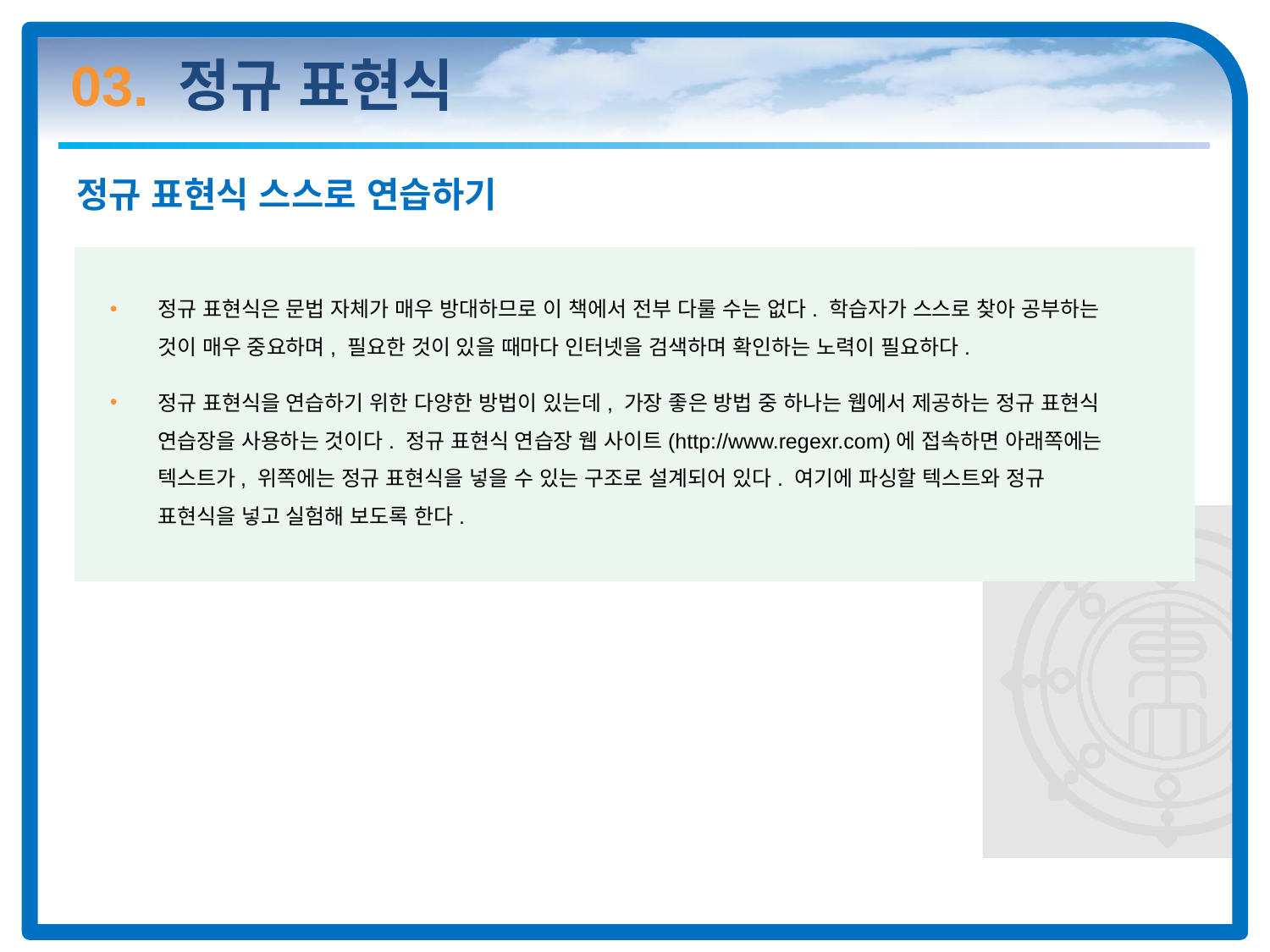

# 03. 정규 표현식
정규 표현식 스스로 연습하기

정규 표현식은 문법 자체가 매우 방대하므로 이 책에서 전부 다룰 수는 없다. 학습자가 스스로 찾아 공부하는 것이 매우 중요하며, 필요한 것이 있을 때마다 인터넷을 검색하며 확인하는 노력이 필요하다.
정규 표현식을 연습하기 위한 다양한 방법이 있는데, 가장 좋은 방법 중 하나는 웹에서 제공하는 정규 표현식 연습장을 사용하는 것이다. 정규 표현식 연습장 웹 사이트(http://www.regexr.com)에 접속하면 아래쪽에는 텍스트가, 위쪽에는 정규 표현식을 넣을 수 있는 구조로 설계되어 있다. 여기에 파싱할 텍스트와 정규 표현식을 넣고 실험해 보도록 한다.